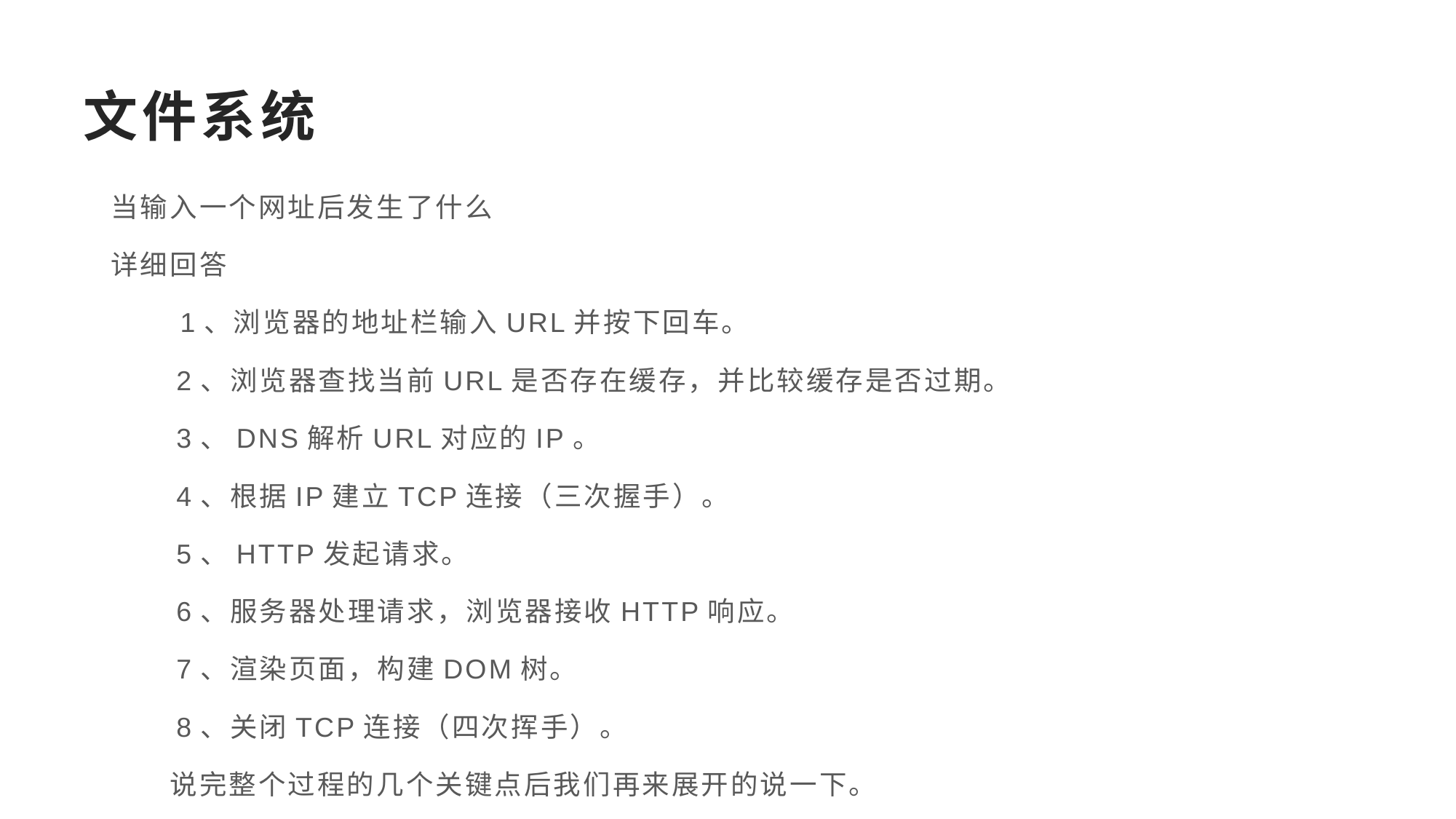

# 文件系统
当输入一个网址后发生了什么
详细回答
       1、浏览器的地址栏输入URL并按下回车。
　　2、浏览器查找当前URL是否存在缓存，并比较缓存是否过期。
　　3、DNS解析URL对应的IP。
　　4、根据IP建立TCP连接（三次握手）。
　　5、HTTP发起请求。
　　6、服务器处理请求，浏览器接收HTTP响应。
　　7、渲染页面，构建DOM树。
　　8、关闭TCP连接（四次挥手）。
　　说完整个过程的几个关键点后我们再来展开的说一下。